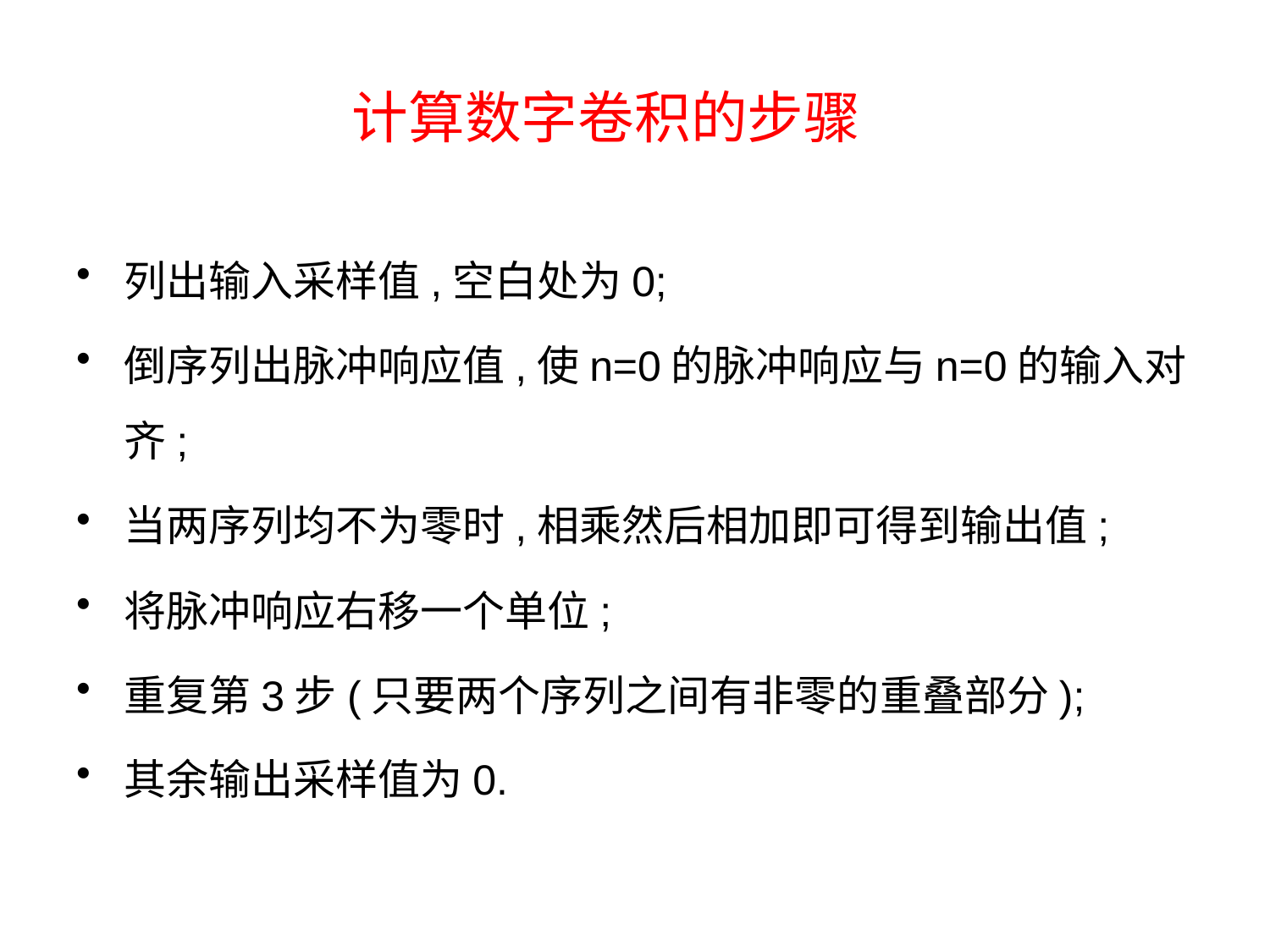

# 计算数字卷积的步骤
列出输入采样值,空白处为0;
倒序列出脉冲响应值,使n=0的脉冲响应与n=0的输入对齐;
当两序列均不为零时,相乘然后相加即可得到输出值;
将脉冲响应右移一个单位;
重复第3步(只要两个序列之间有非零的重叠部分);
其余输出采样值为0.